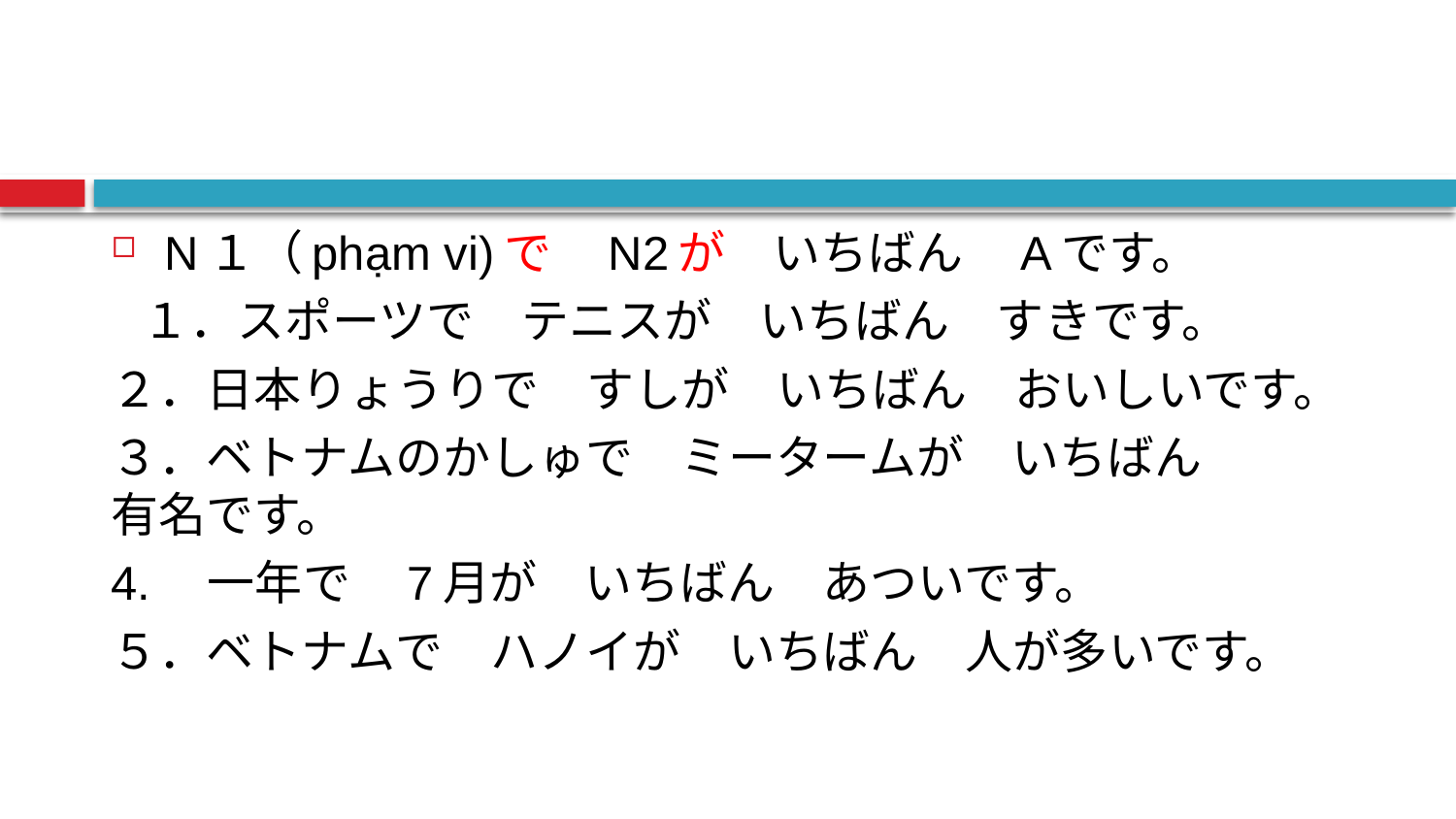

#
N１（phạm vi)で　N2が　いちばん　Aです。
  １．スポーツで　テニスが　いちばん　すきです。
２．日本りょうりで　すしが　いちばん　おいしいです。
３．ベトナムのかしゅで　ミータームが　いちばん　有名です。
4.　一年で　7月が　いちばん　あついです。
５．ベトナムで　ハノイが　いちばん　人が多いです。